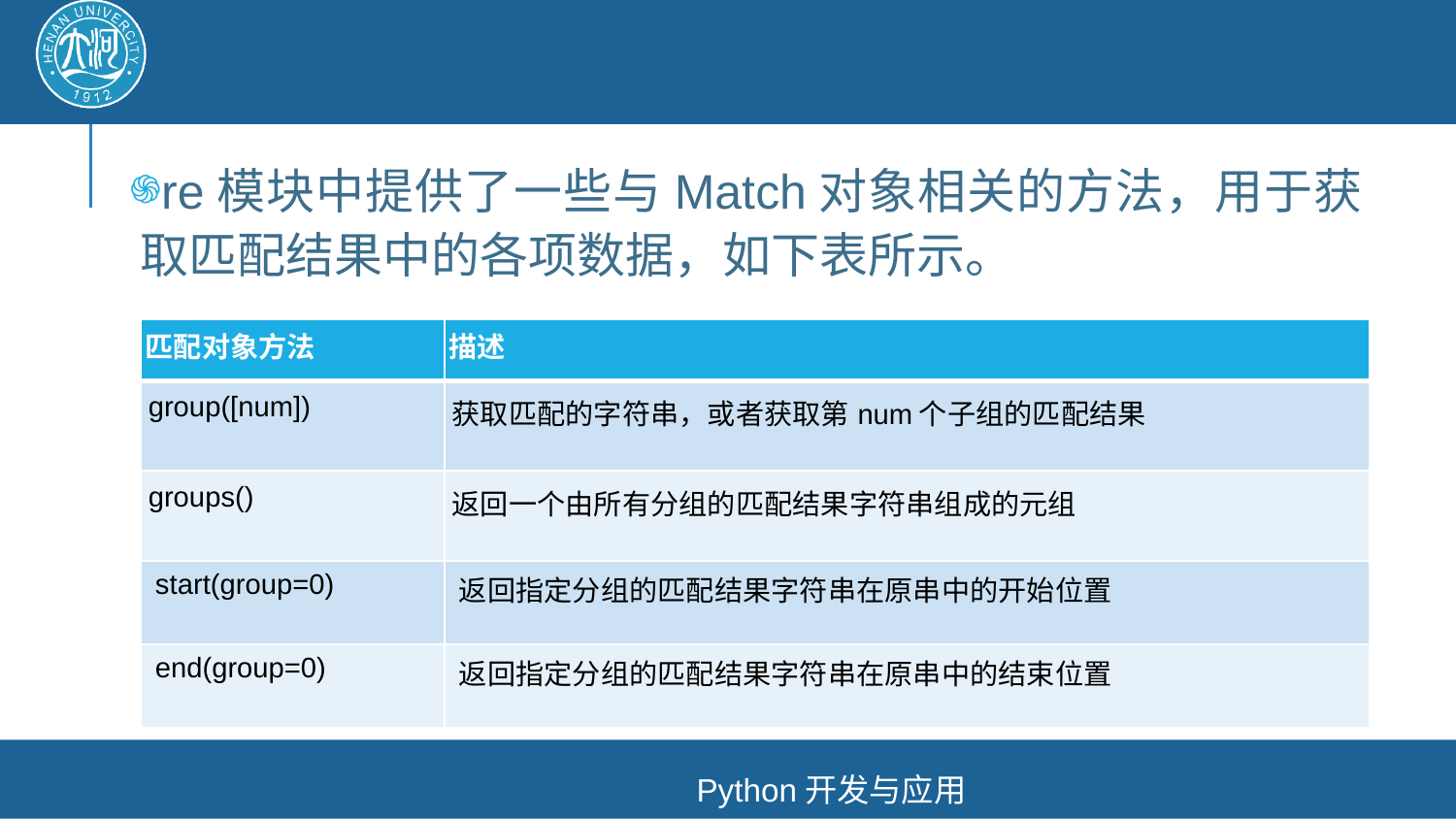

#
re模块中提供了一些与Match对象相关的方法，用于获取匹配结果中的各项数据，如下表所示。

| 匹配对象方法 | 描述 |
| --- | --- |
| group([num]) | 获取匹配的字符串，或者获取第num个子组的匹配结果 |
| groups() | 返回一个由所有分组的匹配结果字符串组成的元组 |
| start(group=0) | 返回指定分组的匹配结果字符串在原串中的开始位置 |
| end(group=0) | 返回指定分组的匹配结果字符串在原串中的结束位置 |

Python开发与应用
54